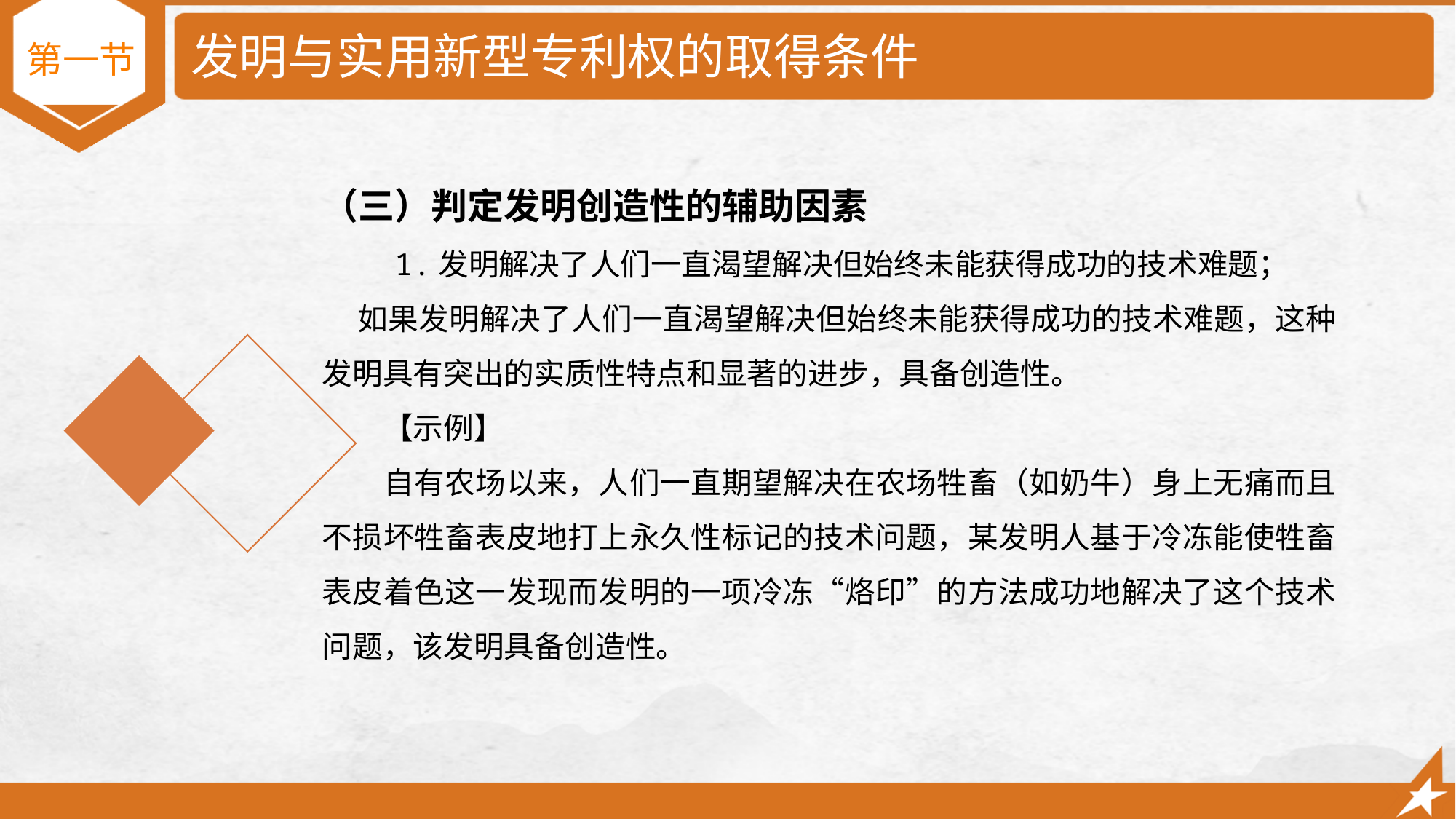

# 发明与实用新型专利权的取得条件
第一节
（三）判定发明创造性的辅助因素
    1.发明解决了人们一直渴望解决但始终未能获得成功的技术难题；
    如果发明解决了人们一直渴望解决但始终未能获得成功的技术难题，这种发明具有突出的实质性特点和显著的进步，具备创造性。
　　【示例】
　　自有农场以来，人们一直期望解决在农场牲畜（如奶牛）身上无痛而且不损坏牲畜表皮地打上永久性标记的技术问题，某发明人基于冷冻能使牲畜表皮着色这一发现而发明的一项冷冻“烙印”的方法成功地解决了这个技术问题，该发明具备创造性。